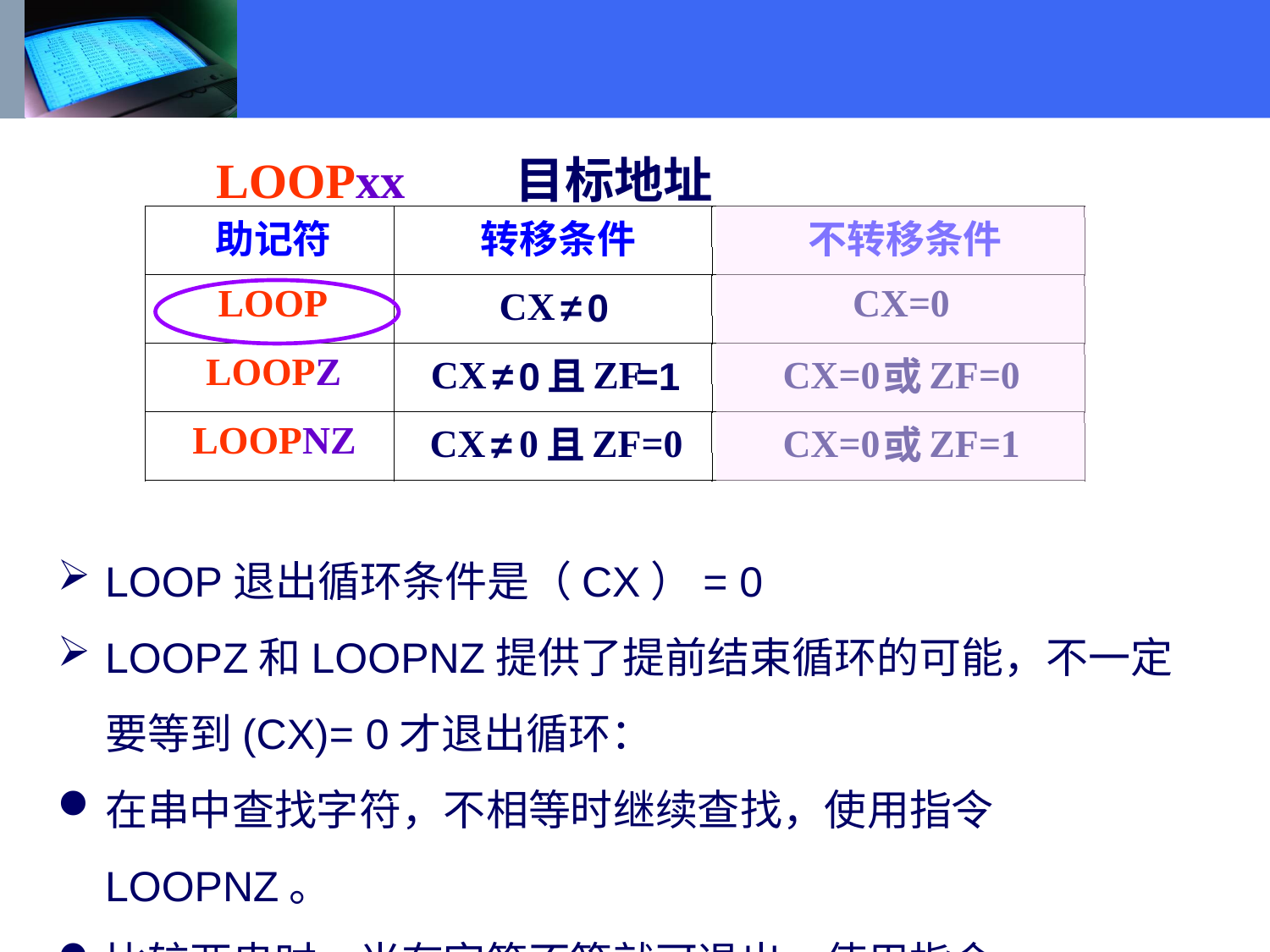

LOOPxx　　目标地址

助记符
转移条件
不转移条件

LOOP
CX=0
CX
≠
0

LOOPZ
CX
ZF
CX=0
ZF=0
≠
0
且
=1
或

LOOPNZ
CX
0
ZF=0
CX=0
ZF=1
≠
且
或

LOOP退出循环条件是（CX）= 0
LOOPZ和LOOPNZ提供了提前结束循环的可能，不一定要等到(CX)= 0才退出循环：
在串中查找字符，不相等时继续查找，使用指令LOOPNZ。
比较两串时，当有字符不等就可退出，使用指令LOOPZ。